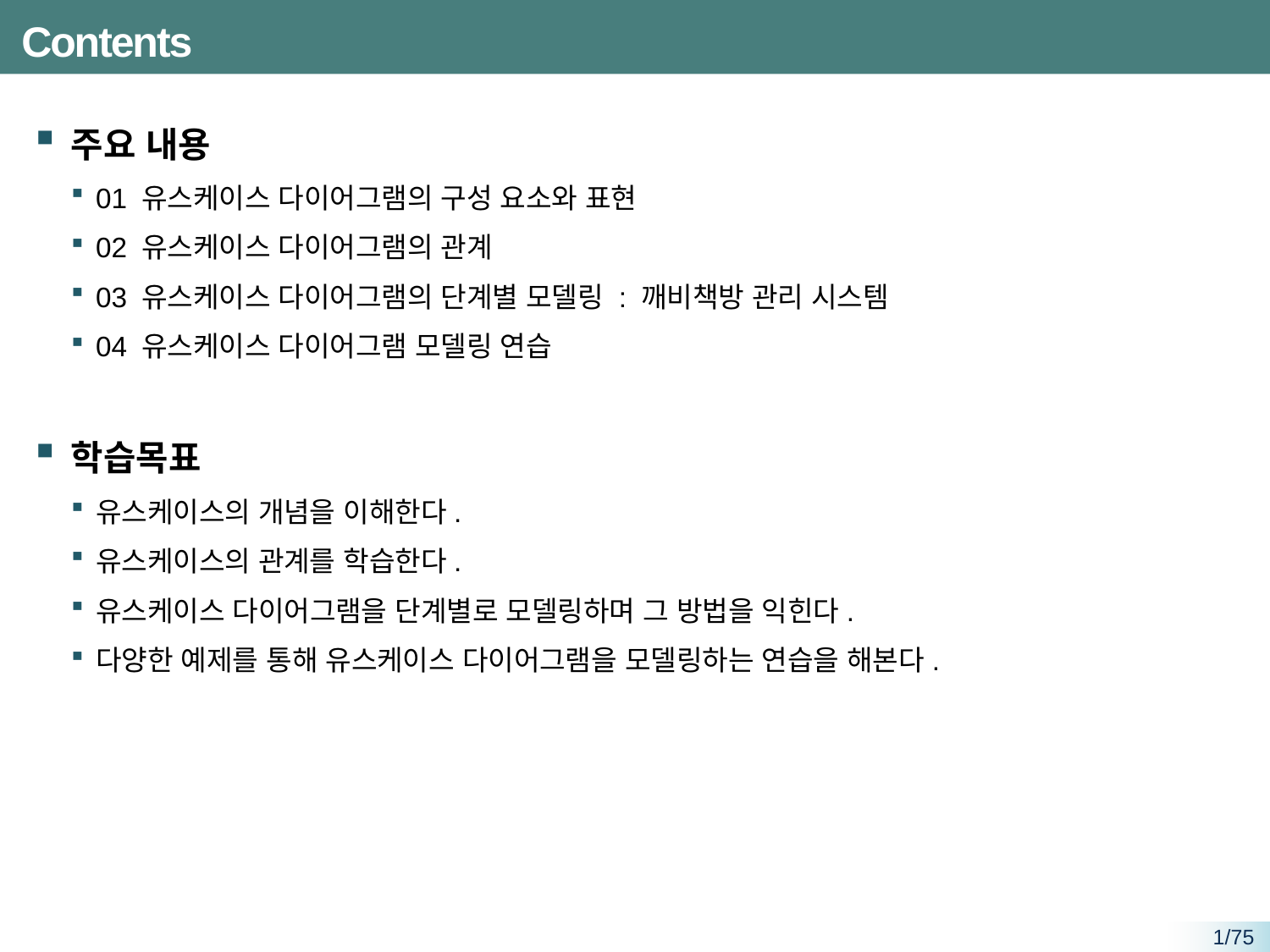

# Contents
주요 내용
01 유스케이스 다이어그램의 구성 요소와 표현
02 유스케이스 다이어그램의 관계
03 유스케이스 다이어그램의 단계별 모델링 : 깨비책방 관리 시스템
04 유스케이스 다이어그램 모델링 연습

학습목표
유스케이스의 개념을 이해한다.
유스케이스의 관계를 학습한다.
유스케이스 다이어그램을 단계별로 모델링하며 그 방법을 익힌다.
다양한 예제를 통해 유스케이스 다이어그램을 모델링하는 연습을 해본다.